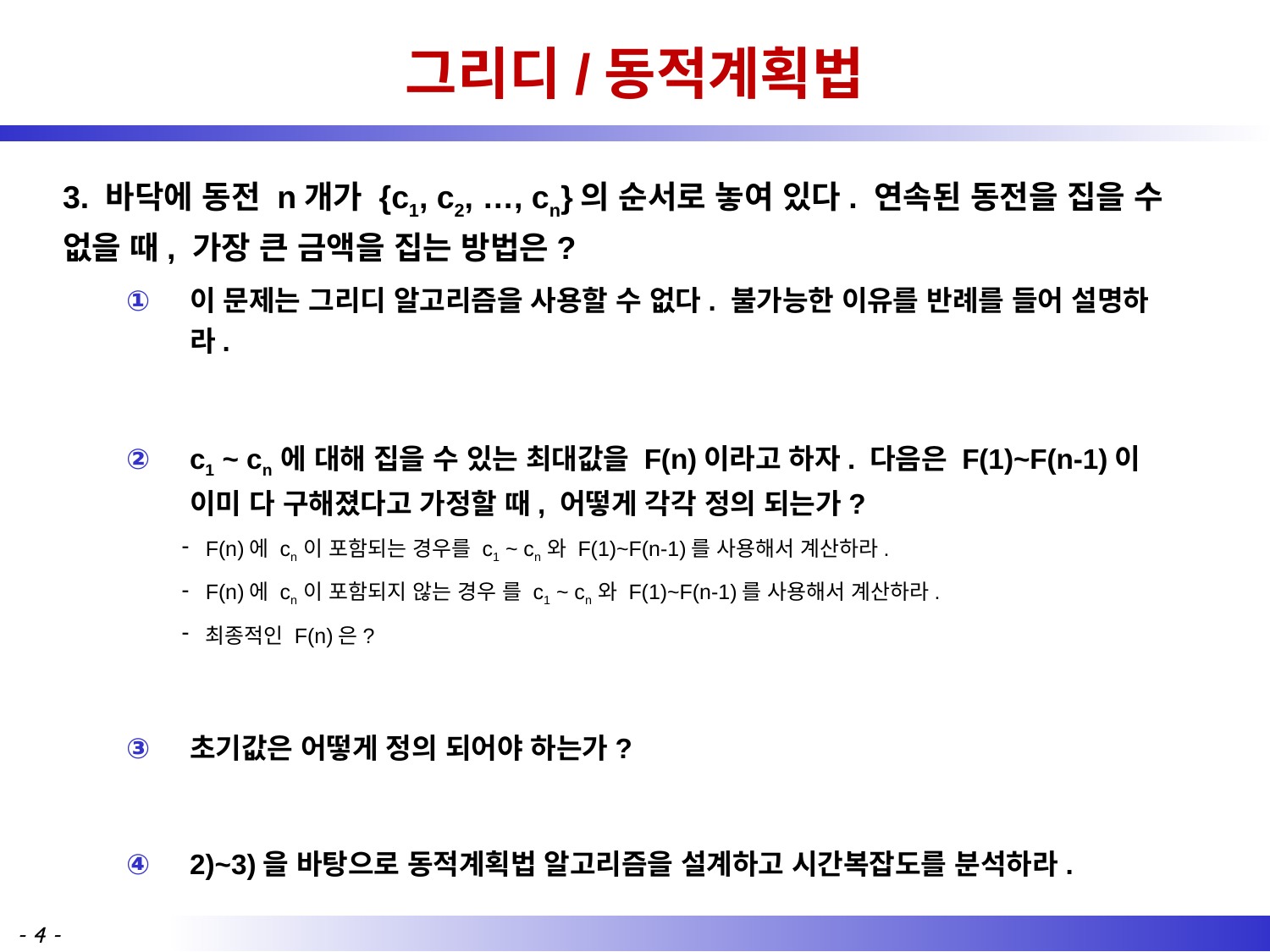

# 그리디/동적계획법
3. 바닥에 동전 n개가 {c1, c2, …, cn}의 순서로 놓여 있다. 연속된 동전을 집을 수 없을 때, 가장 큰 금액을 집는 방법은?
이 문제는 그리디 알고리즘을 사용할 수 없다. 불가능한 이유를 반례를 들어 설명하라.

c1 ~ cn 에 대해 집을 수 있는 최대값을 F(n)이라고 하자. 다음은 F(1)~F(n-1)이 이미 다 구해졌다고 가정할 때, 어떻게 각각 정의 되는가?
F(n)에 cn 이 포함되는 경우를 c1 ~ cn 와 F(1)~F(n-1)를 사용해서 계산하라.
F(n)에 cn 이 포함되지 않는 경우 를 c1 ~ cn 와 F(1)~F(n-1)를 사용해서 계산하라.
최종적인 F(n)은?

초기값은 어떻게 정의 되어야 하는가?

2)~3)을 바탕으로 동적계획법 알고리즘을 설계하고 시간복잡도를 분석하라.

- 4 -